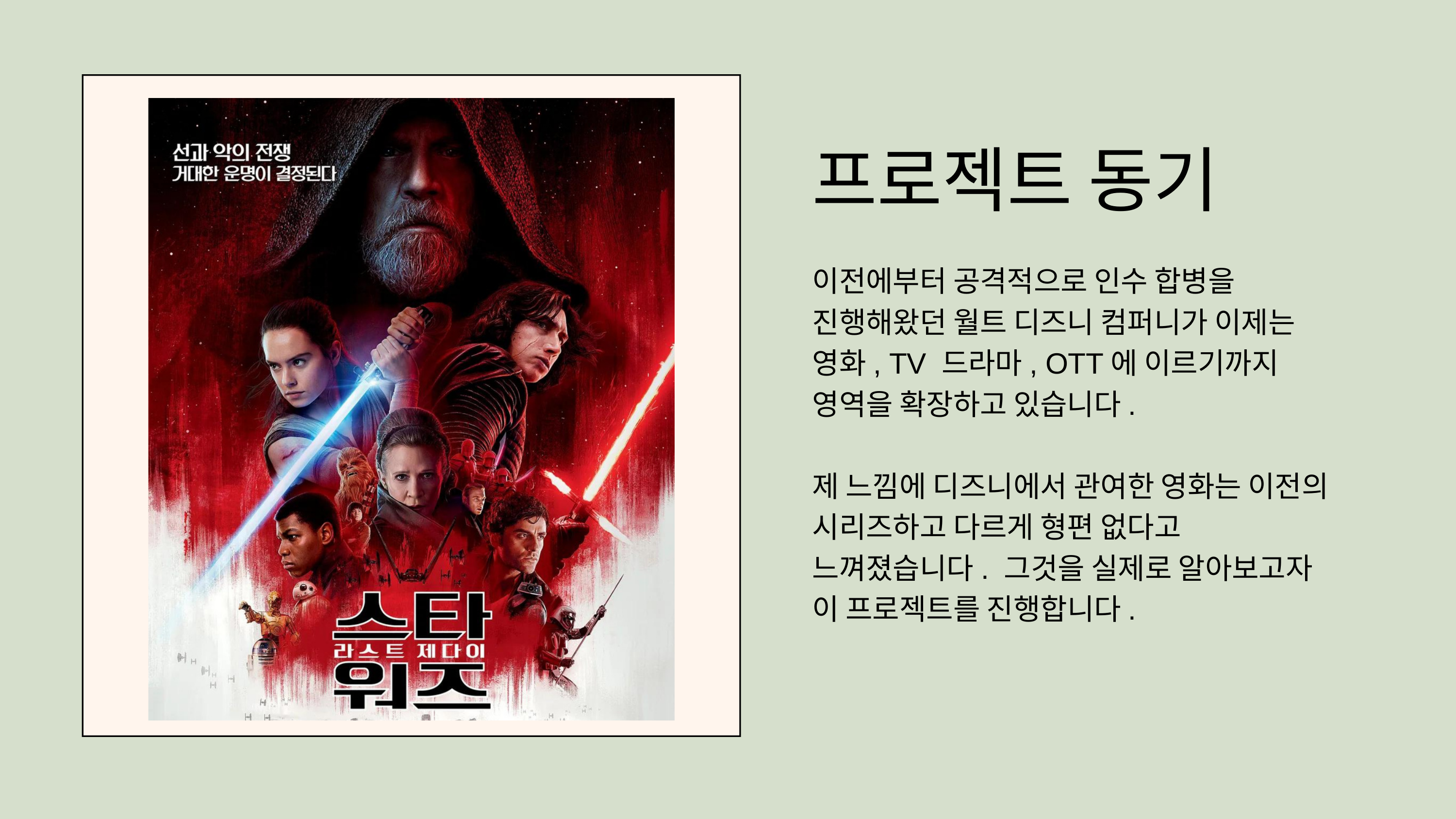

프로젝트 동기
이전에부터 공격적으로 인수 합병을 진행해왔던 월트 디즈니 컴퍼니가 이제는 영화, TV 드라마, OTT에 이르기까지 영역을 확장하고 있습니다.

제 느낌에 디즈니에서 관여한 영화는 이전의 시리즈하고 다르게 형편 없다고 느껴졌습니다. 그것을 실제로 알아보고자 이 프로젝트를 진행합니다.